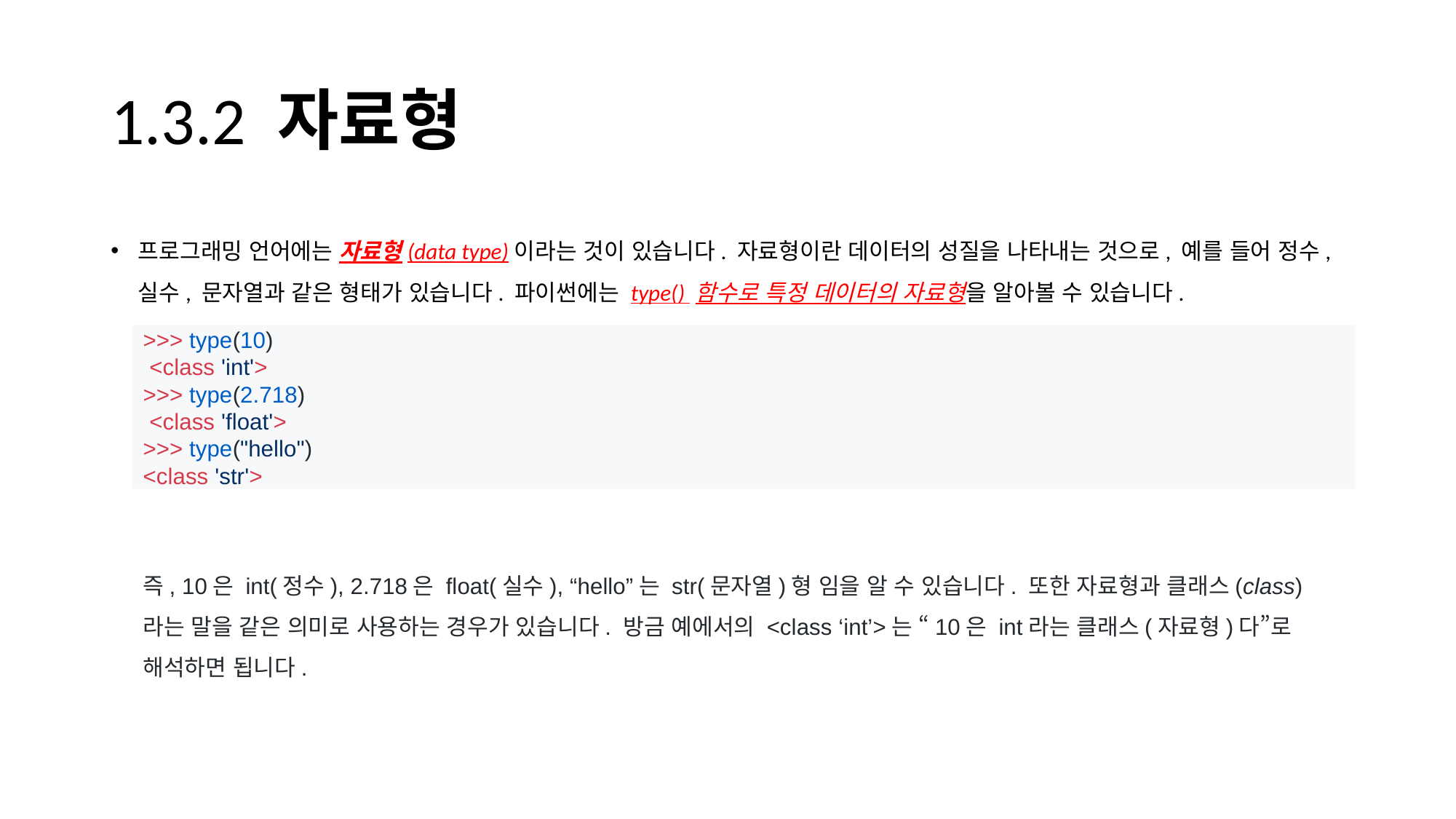

# 1.3.2 자료형
프로그래밍 언어에는 자료형(data type)이라는 것이 있습니다. 자료형이란 데이터의 성질을 나타내는 것으로, 예를 들어 정수, 실수, 문자열과 같은 형태가 있습니다. 파이썬에는 type() 함수로 특정 데이터의 자료형을 알아볼 수 있습니다.
>>> type(10)
 <class 'int'>
>>> type(2.718)
 <class 'float'>
>>> type("hello")
<class 'str'>
즉, 10은 int(정수), 2.718은 float(실수), “hello”는 str(문자열)형 임을 알 수 있습니다. 또한 자료형과 클래스(class)라는 말을 같은 의미로 사용하는 경우가 있습니다. 방금 예에서의 <class ‘int’>는 “10은 int라는 클래스(자료형)다”로 해석하면 됩니다.